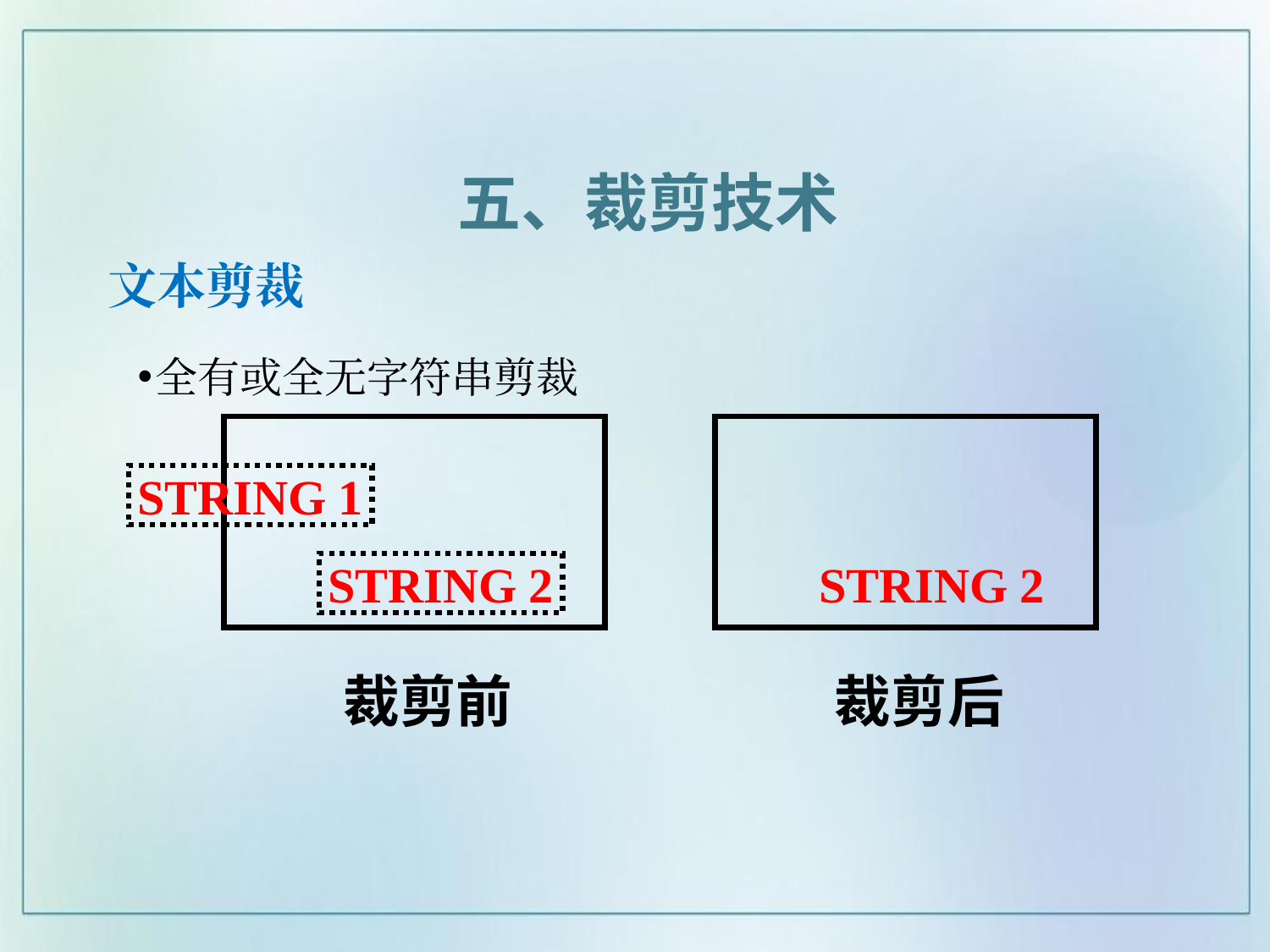

五、裁剪技术
# 文本剪裁
全有或全无字符串剪裁

STRING 1
STRING 2
裁剪前

STRING 2
裁剪后